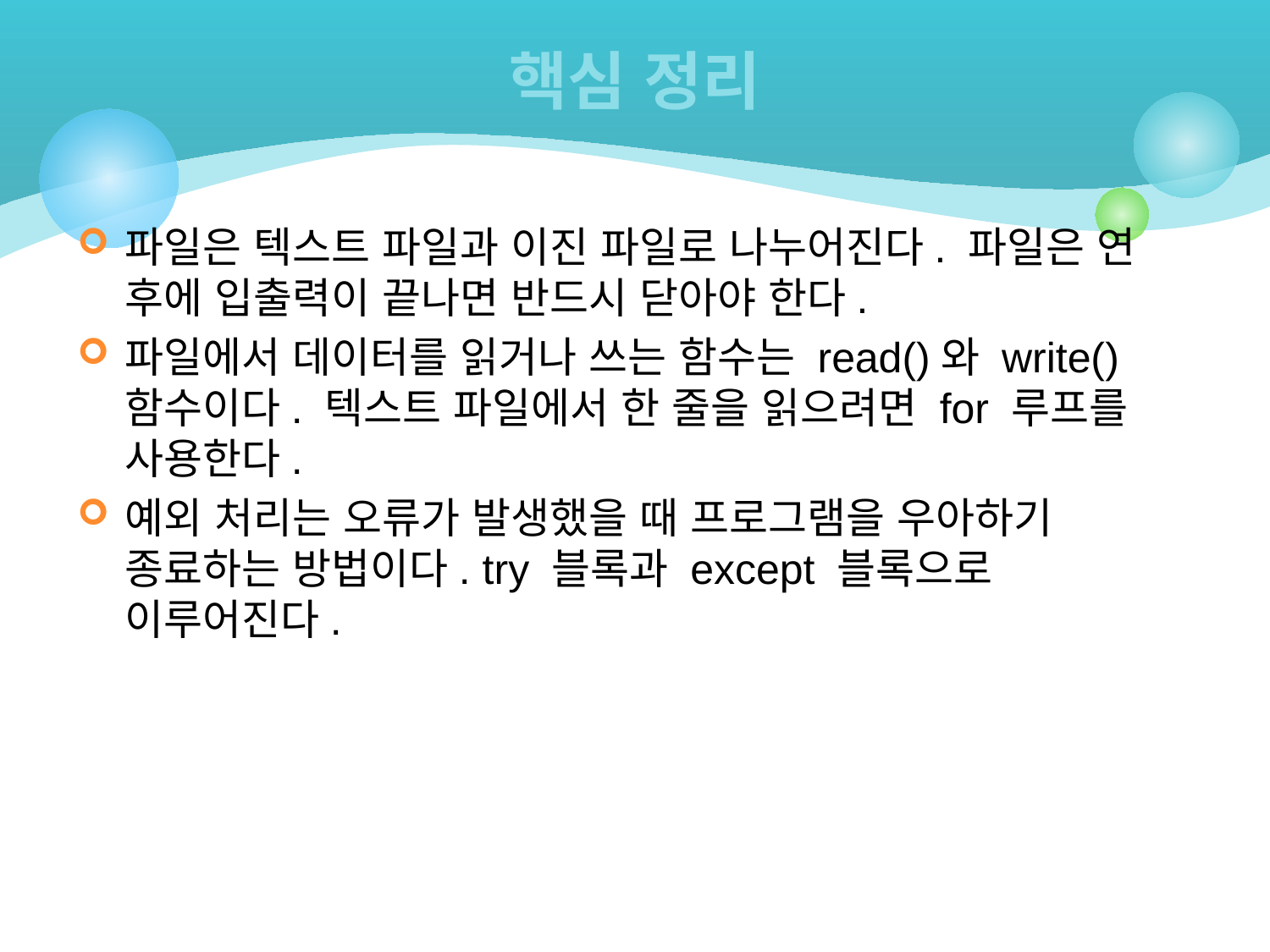

# 핵심 정리
파일은 텍스트 파일과 이진 파일로 나누어진다. 파일은 연 후에 입출력이 끝나면 반드시 닫아야 한다.
파일에서 데이터를 읽거나 쓰는 함수는 read()와 write() 함수이다. 텍스트 파일에서 한 줄을 읽으려면 for 루프를 사용한다.
예외 처리는 오류가 발생했을 때 프로그램을 우아하기 종료하는 방법이다. try 블록과 except 블록으로 이루어진다.